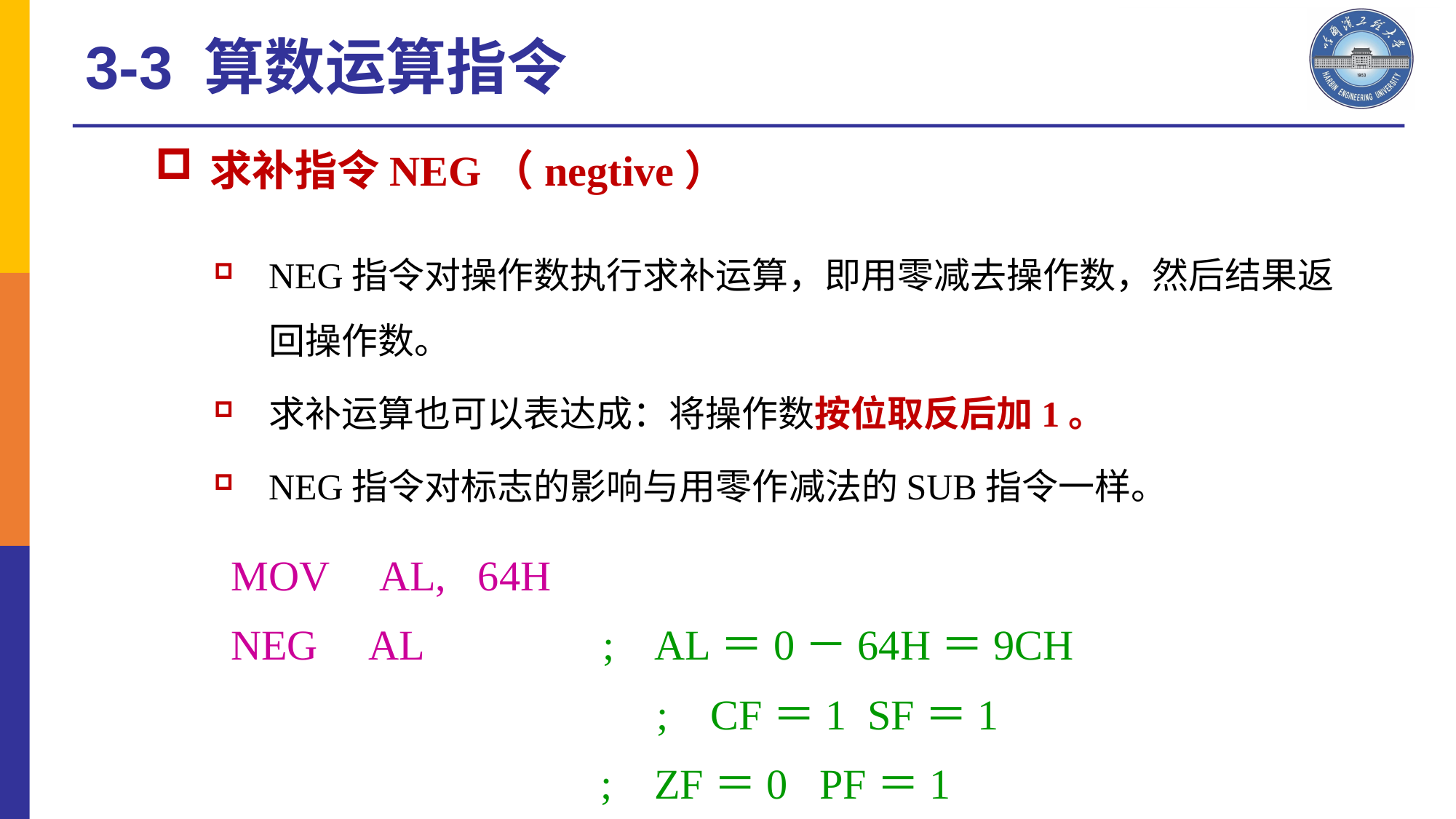

3-3 算数运算指令
求补指令NEG（negtive）
NEG指令对操作数执行求补运算，即用零减去操作数，然后结果返回操作数。
求补运算也可以表达成：将操作数按位取反后加1。
NEG指令对标志的影响与用零作减法的SUB指令一样。
MOV     AL,   64H
NEG     AL                 ;    AL＝0－64H＝9CH
	                              ;    CF＝1  SF＝1
                                   ;    ZF＝0   PF＝1